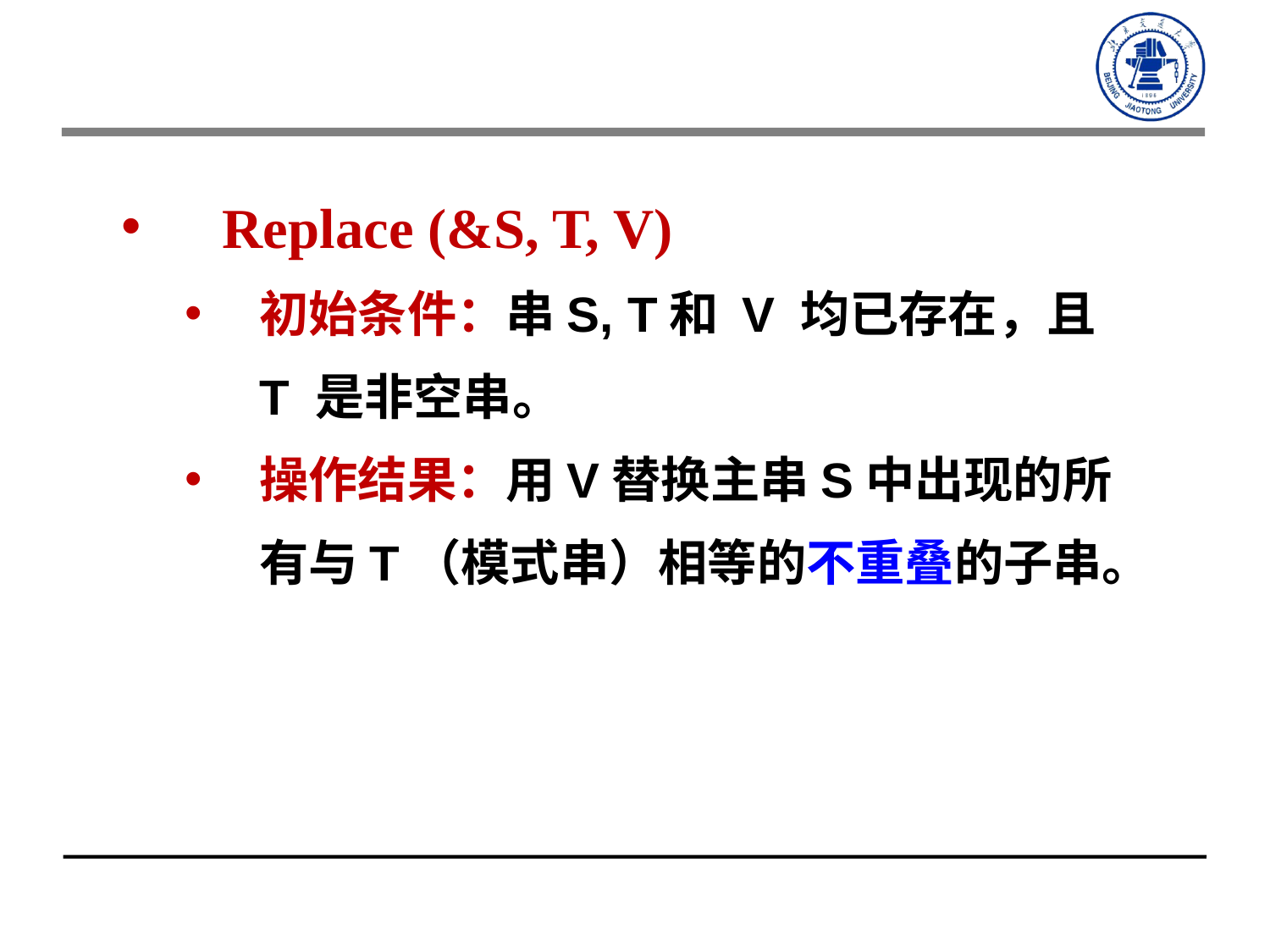

Replace (&S, T, V)
初始条件：串S, T和 V 均已存在，且 T 是非空串。
操作结果：用V替换主串S中出现的所有与T（模式串）相等的不重叠的子串。